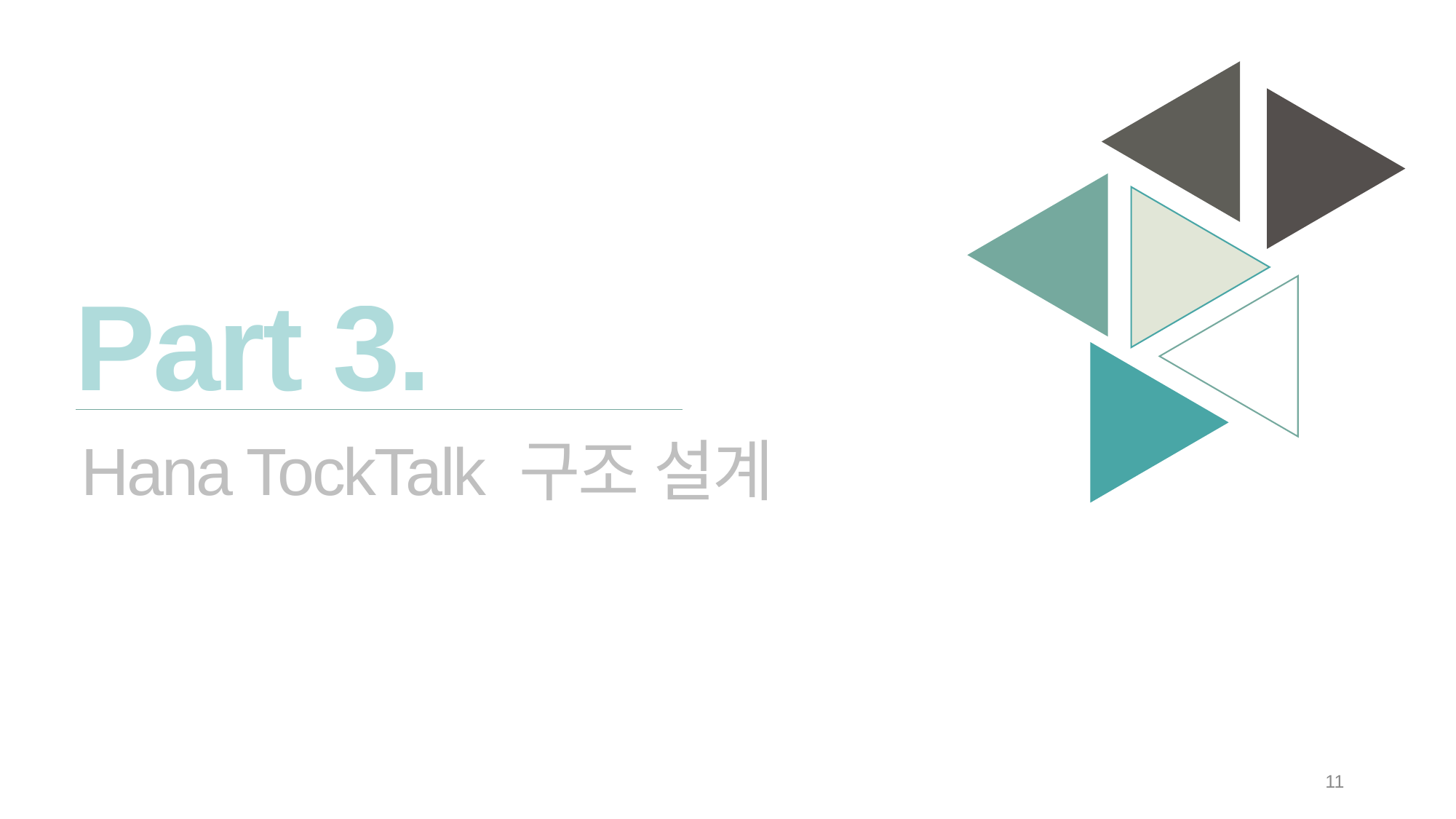

Part 3.
Hana TockTalk 구조 설계
11